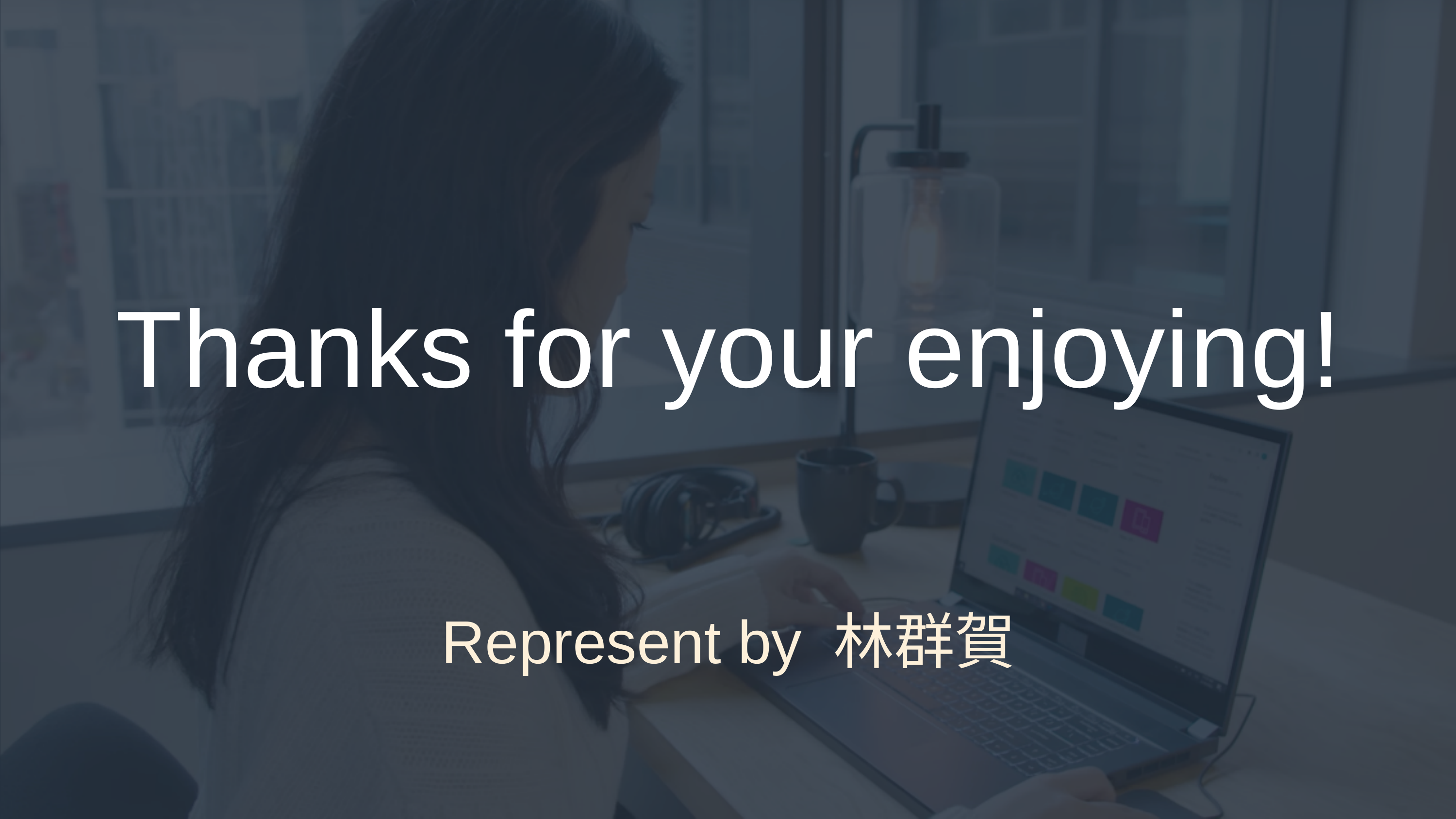

Thanks for your enjoying!
Represent by 林群賀